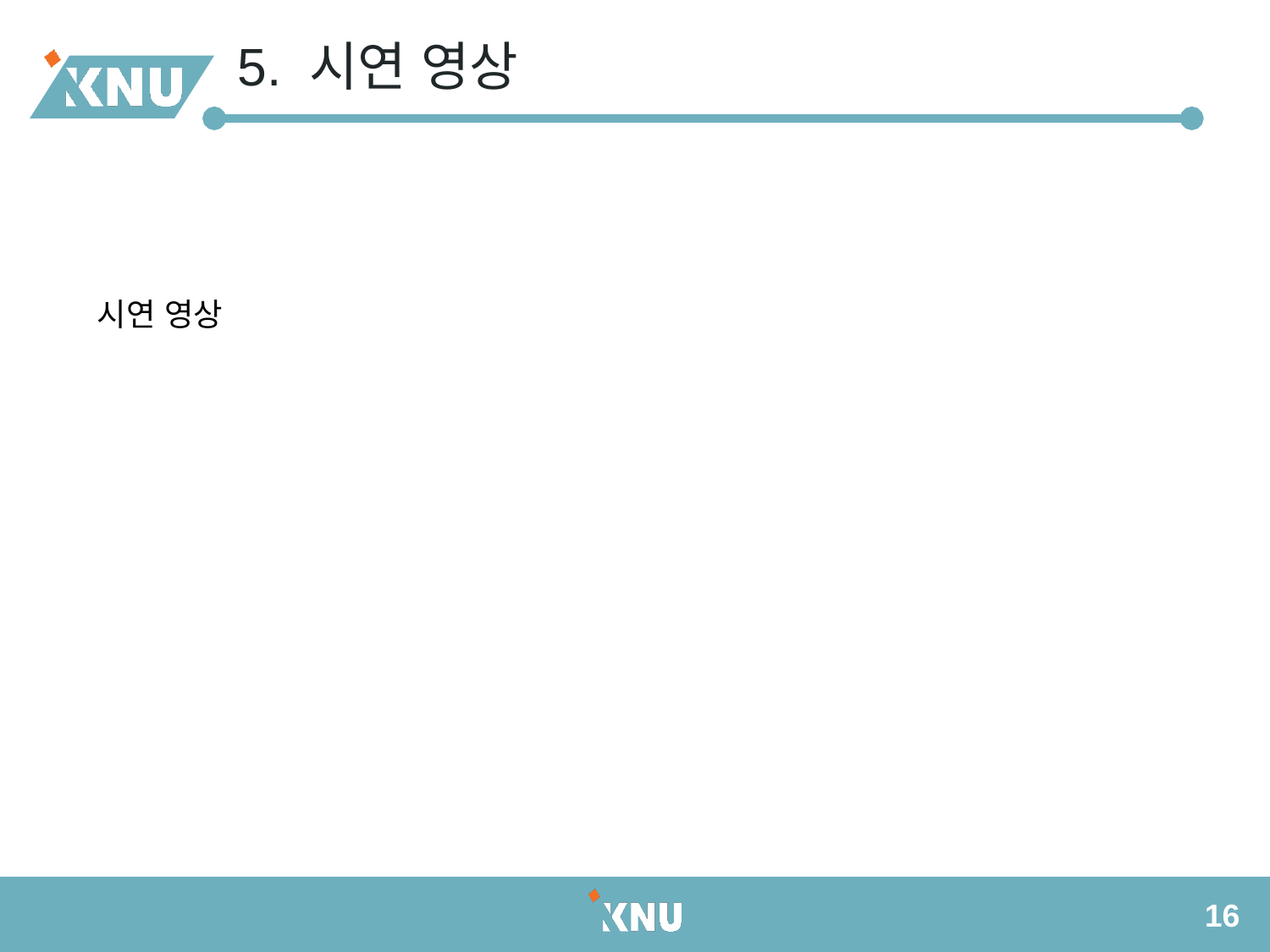

# 5. 시연 영상
시연 영상
16